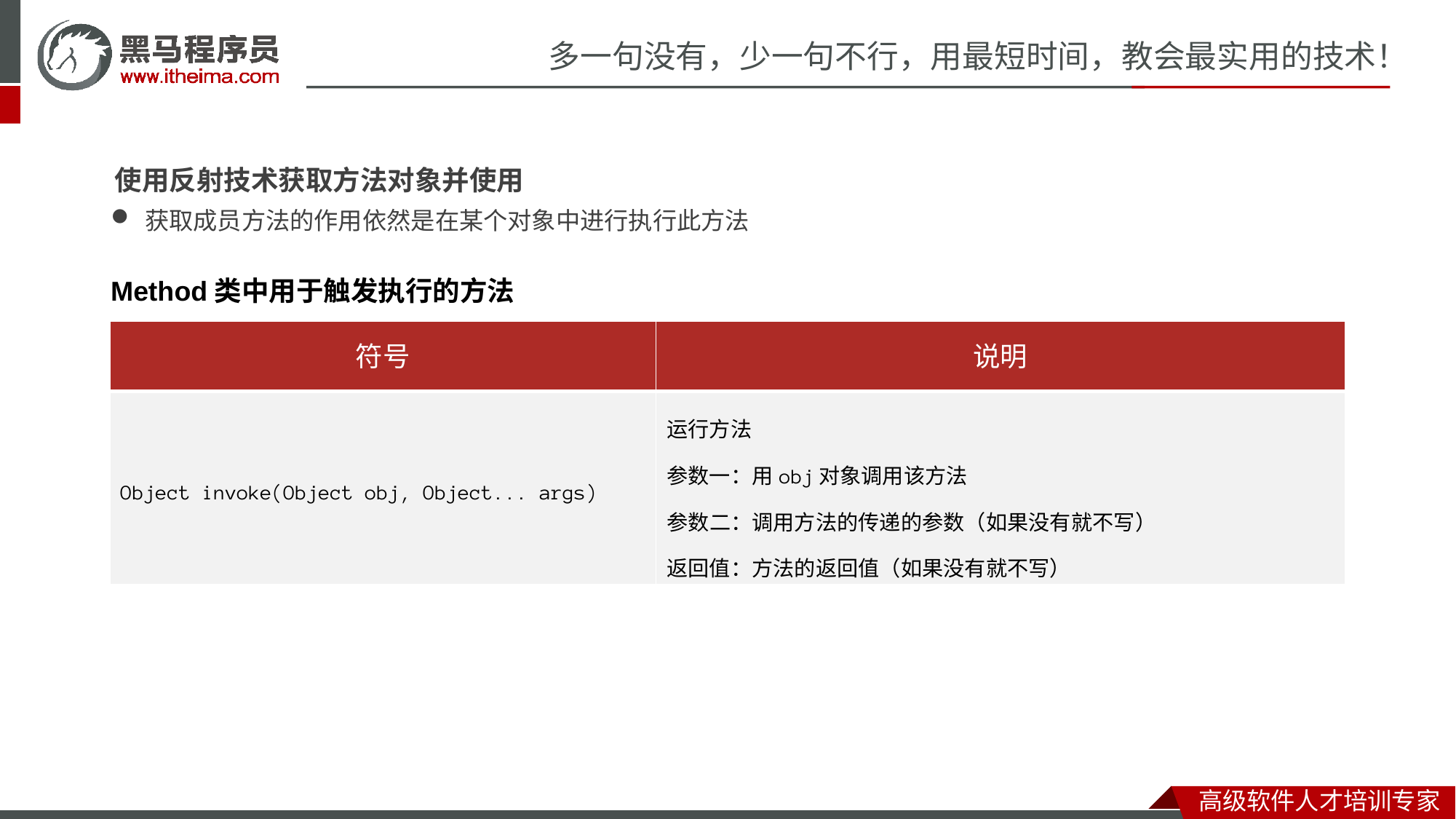

使用反射技术获取方法对象并使用
获取成员方法的作用依然是在某个对象中进行执行此方法
Method类中用于触发执行的方法
| 符号 | 说明 |
| --- | --- |
| Object invoke​(Object obj, Object... args) | 运行方法 参数一：用obj对象调用该方法 参数二：调用方法的传递的参数（如果没有就不写） 返回值：方法的返回值（如果没有就不写） |